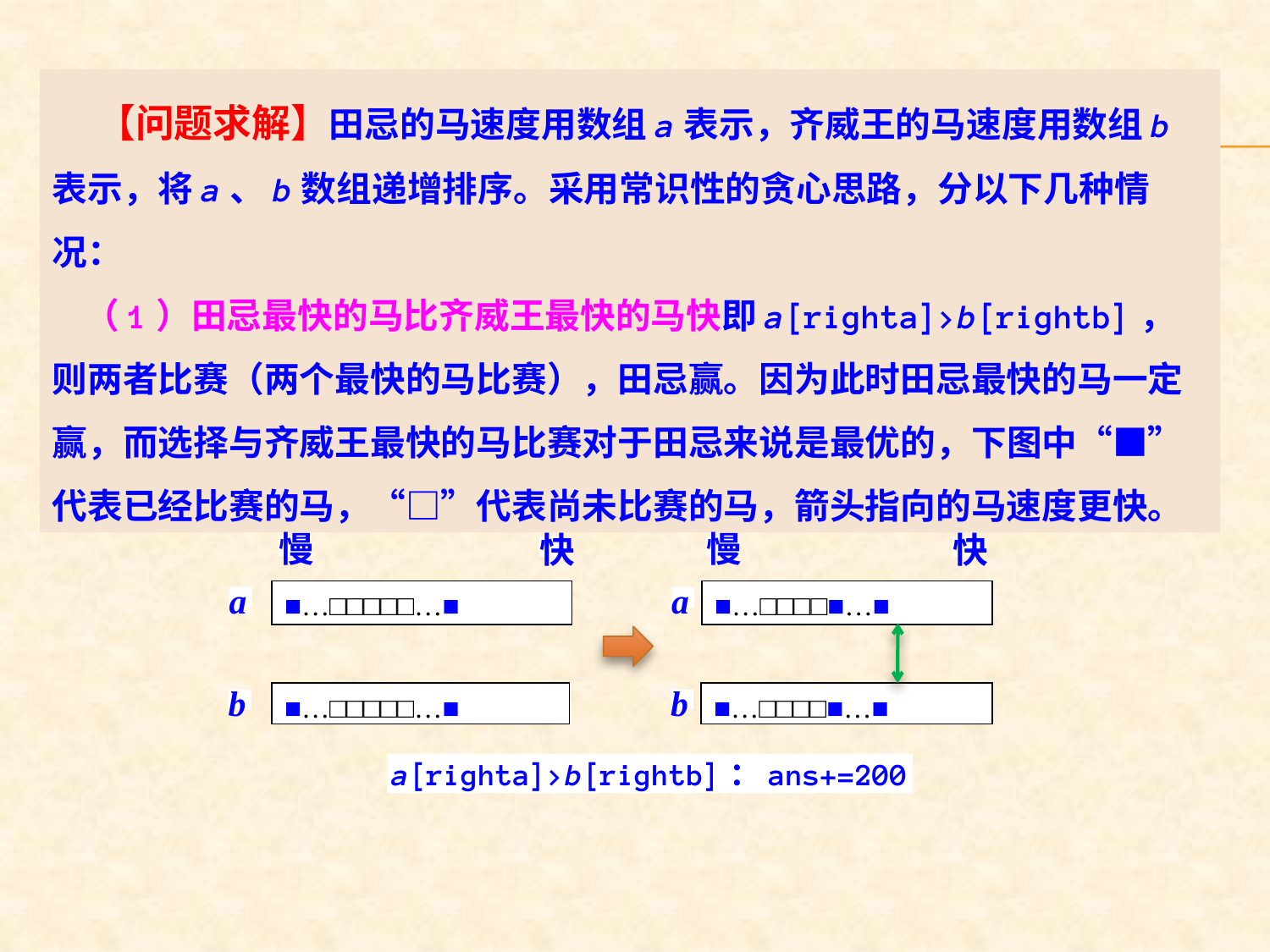

【问题求解】田忌的马速度用数组a表示，齐威王的马速度用数组b表示，将a、b数组递增排序。采用常识性的贪心思路，分以下几种情况：
   （1）田忌最快的马比齐威王最快的马快即a[righta]>b[rightb]，则两者比赛（两个最快的马比赛），田忌赢。因为此时田忌最快的马一定赢，而选择与齐威王最快的马比赛对于田忌来说是最优的，下图中“■”代表已经比赛的马，“□”代表尚未比赛的马，箭头指向的马速度更快。
慢
慢
快
快
■…□□□□□…■
■…□□□□■…■
a
a

■…□□□□□…■
■…□□□□■…■
b
b
a[righta]>b[rightb]：ans+=200